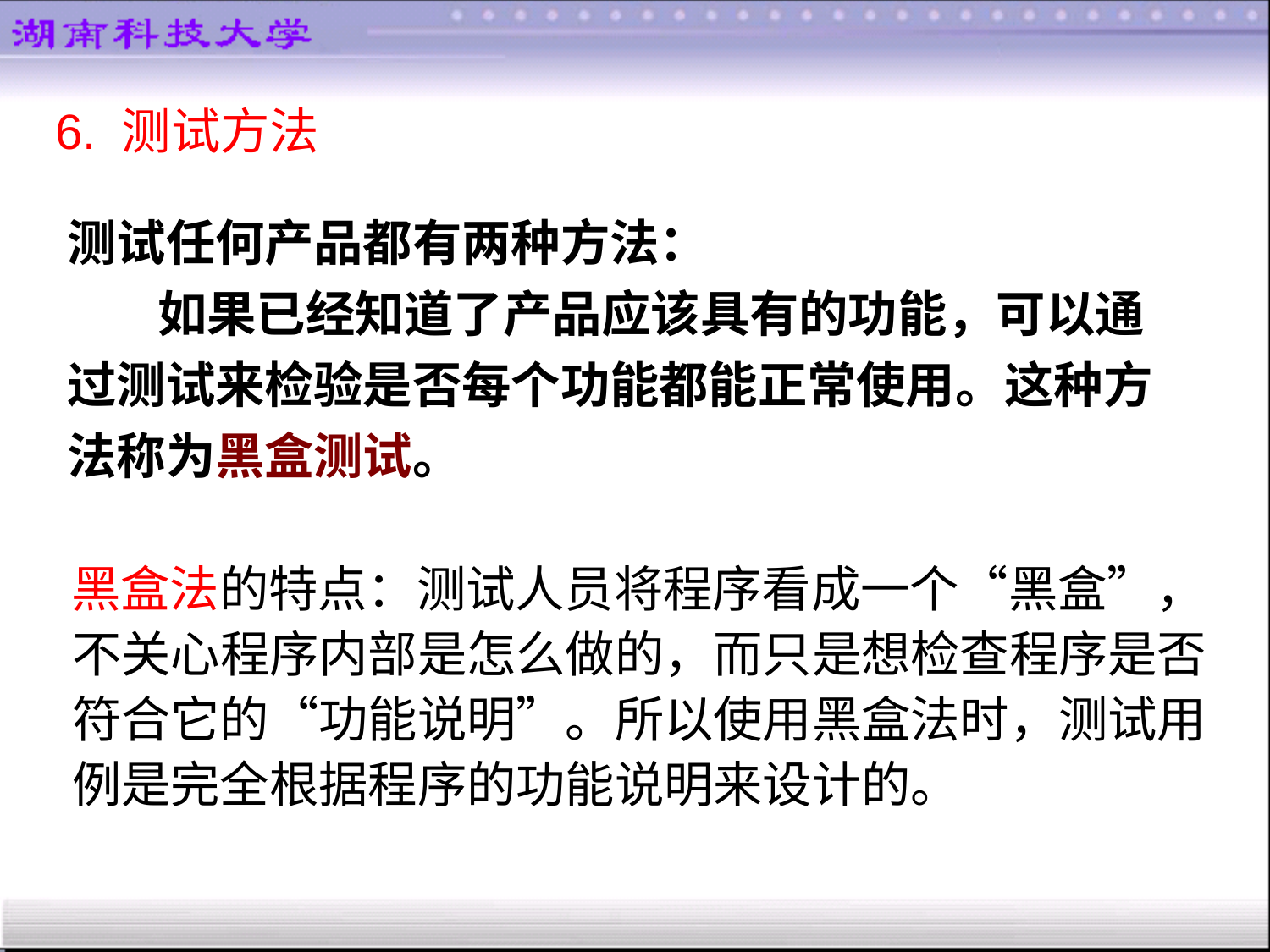

6. 测试方法
测试任何产品都有两种方法：
       如果已经知道了产品应该具有的功能，可以通过测试来检验是否每个功能都能正常使用。这种方法称为黑盒测试。
黑盒法的特点：测试人员将程序看成一个“黑盒”，不关心程序内部是怎么做的，而只是想检查程序是否符合它的“功能说明”。所以使用黑盒法时，测试用例是完全根据程序的功能说明来设计的。